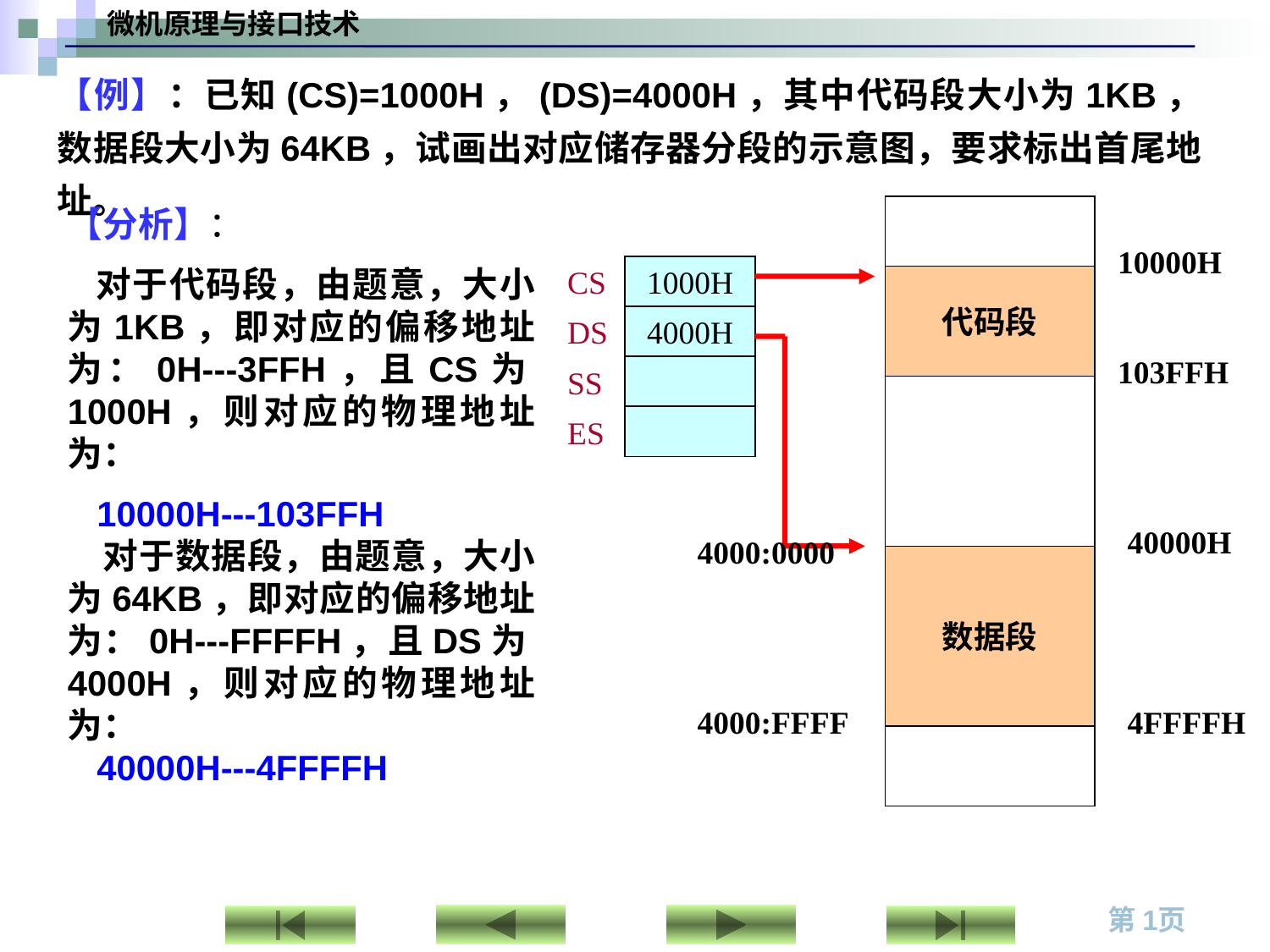

【例】：已知(CS)=1000H，(DS)=4000H，其中代码段大小为1KB，数据段大小为64KB，试画出对应储存器分段的示意图，要求标出首尾地址。
【分析】：
  对于代码段，由题意，大小为1KB，即对应的偏移地址为：0H---3FFH，且CS为1000H，则对应的物理地址为：
   10000H---103FFH
   对于数据段，由题意，大小为64KB，即对应的偏移地址为：0H---FFFFH，且DS为4000H，则对应的物理地址为：
   40000H---4FFFFH

代码段
数据段
10000H
CS
1000H
DS
4000H
SS

ES

103FFH
40000H
4000:0000
4000:FFFF
4FFFFH